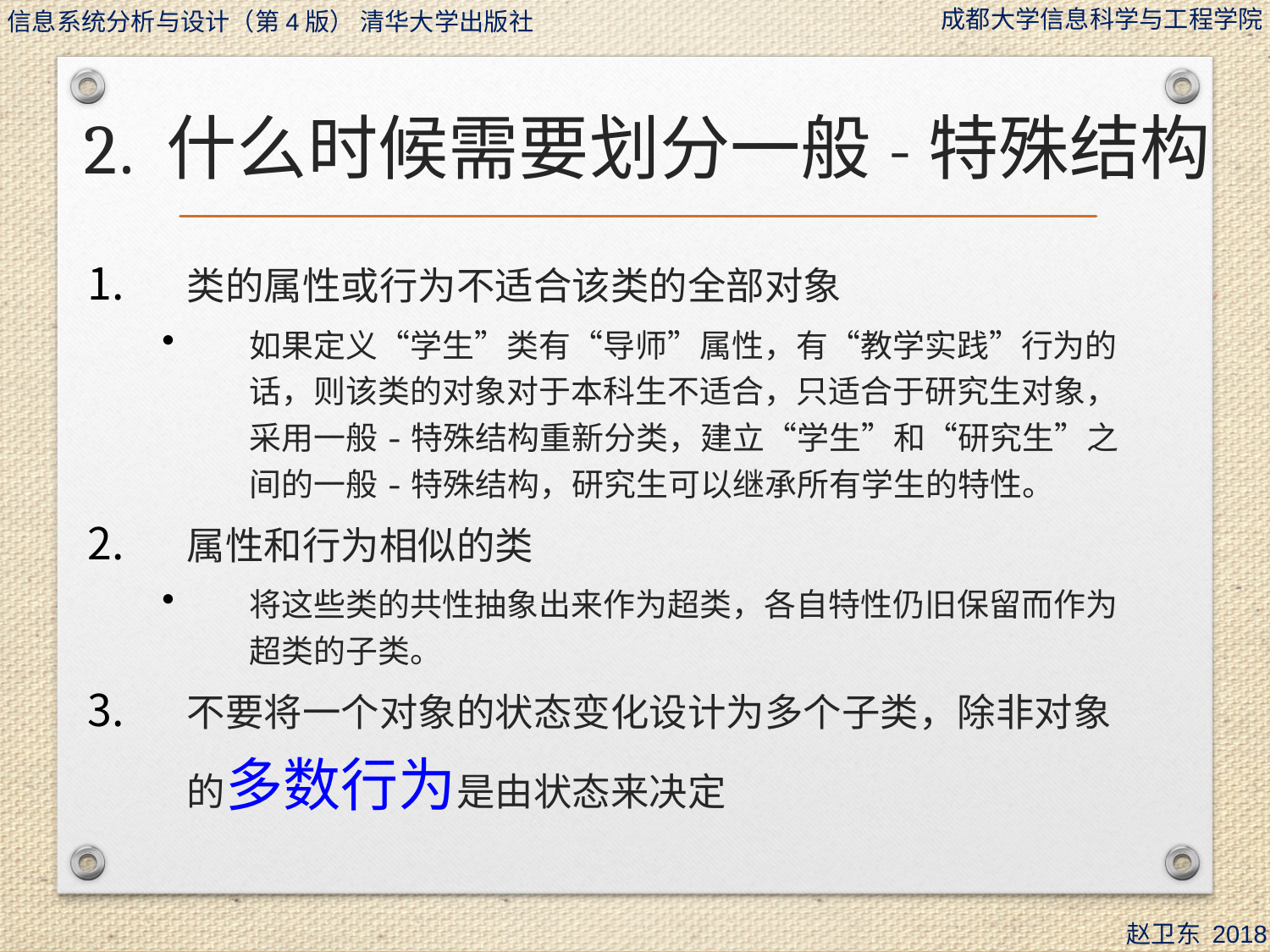

# 2. 什么时候需要划分一般-特殊结构
类的属性或行为不适合该类的全部对象
如果定义“学生”类有“导师”属性，有“教学实践”行为的话，则该类的对象对于本科生不适合，只适合于研究生对象，采用一般-特殊结构重新分类，建立“学生”和“研究生”之间的一般-特殊结构，研究生可以继承所有学生的特性。
属性和行为相似的类
将这些类的共性抽象出来作为超类，各自特性仍旧保留而作为超类的子类。
不要将一个对象的状态变化设计为多个子类，除非对象的多数行为是由状态来决定